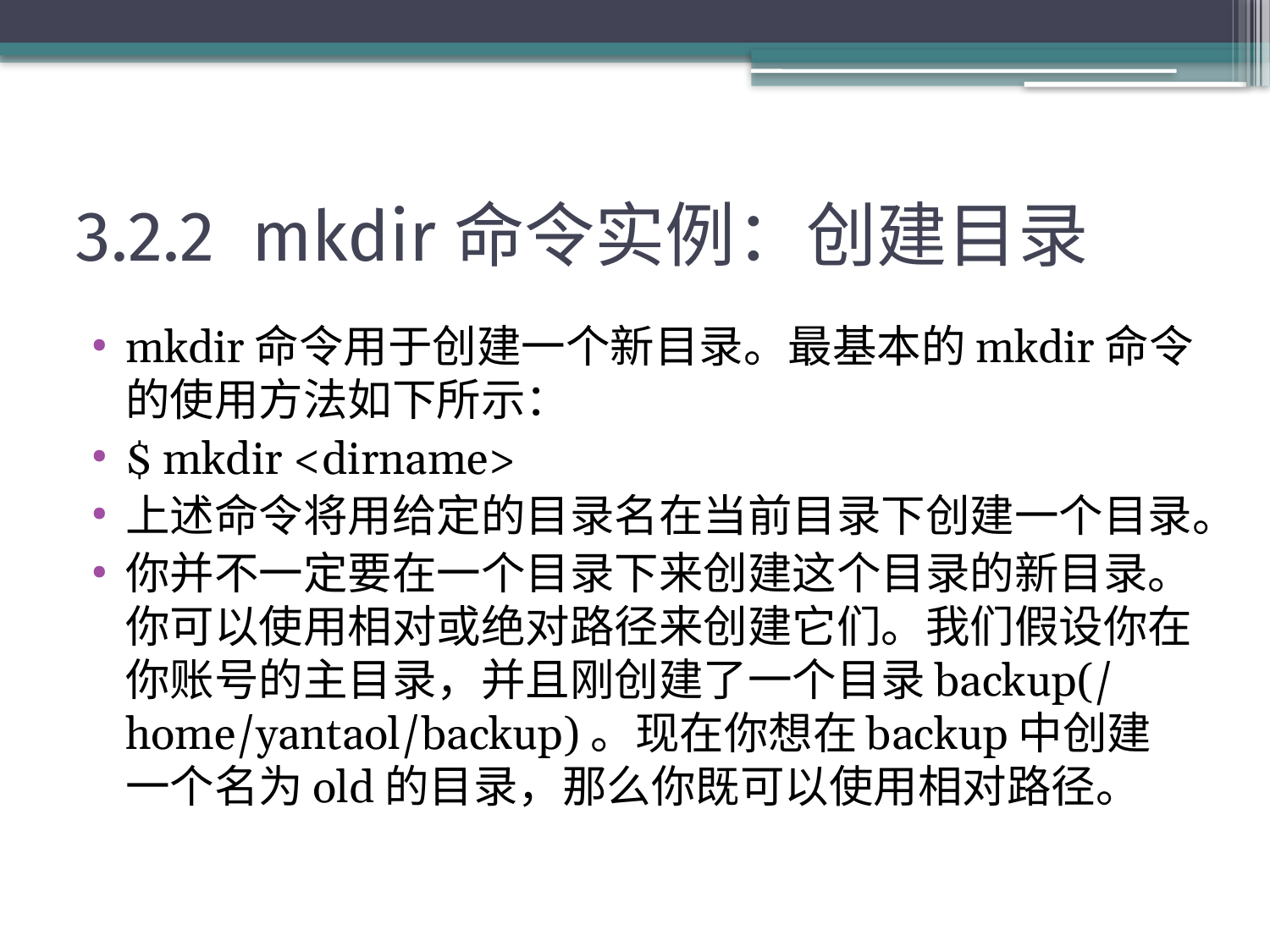

# 3.2.2  mkdir命令实例：创建目录
mkdir命令用于创建一个新目录。最基本的mkdir命令的使用方法如下所示：
$ mkdir <dirname>
上述命令将用给定的目录名在当前目录下创建一个目录。
你并不一定要在一个目录下来创建这个目录的新目录。你可以使用相对或绝对路径来创建它们。我们假设你在你账号的主目录，并且刚创建了一个目录backup(/home/yantaol/backup)。现在你想在backup中创建一个名为old的目录，那么你既可以使用相对路径。